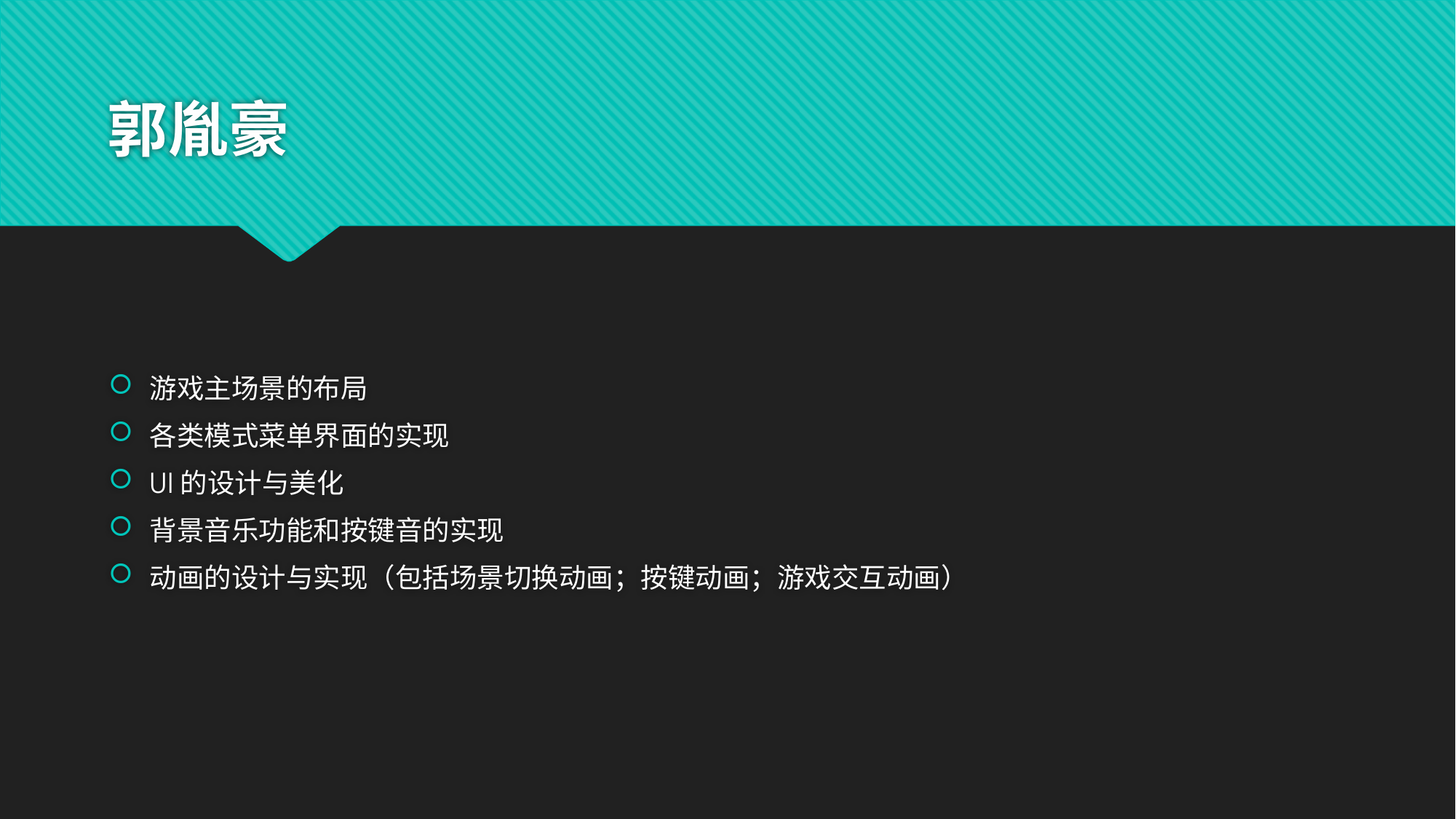

# 郭胤豪

游戏主场景的布局
各类模式菜单界面的实现
UI的设计与美化
背景音乐功能和按键音的实现
动画的设计与实现（包括场景切换动画；按键动画；游戏交互动画）